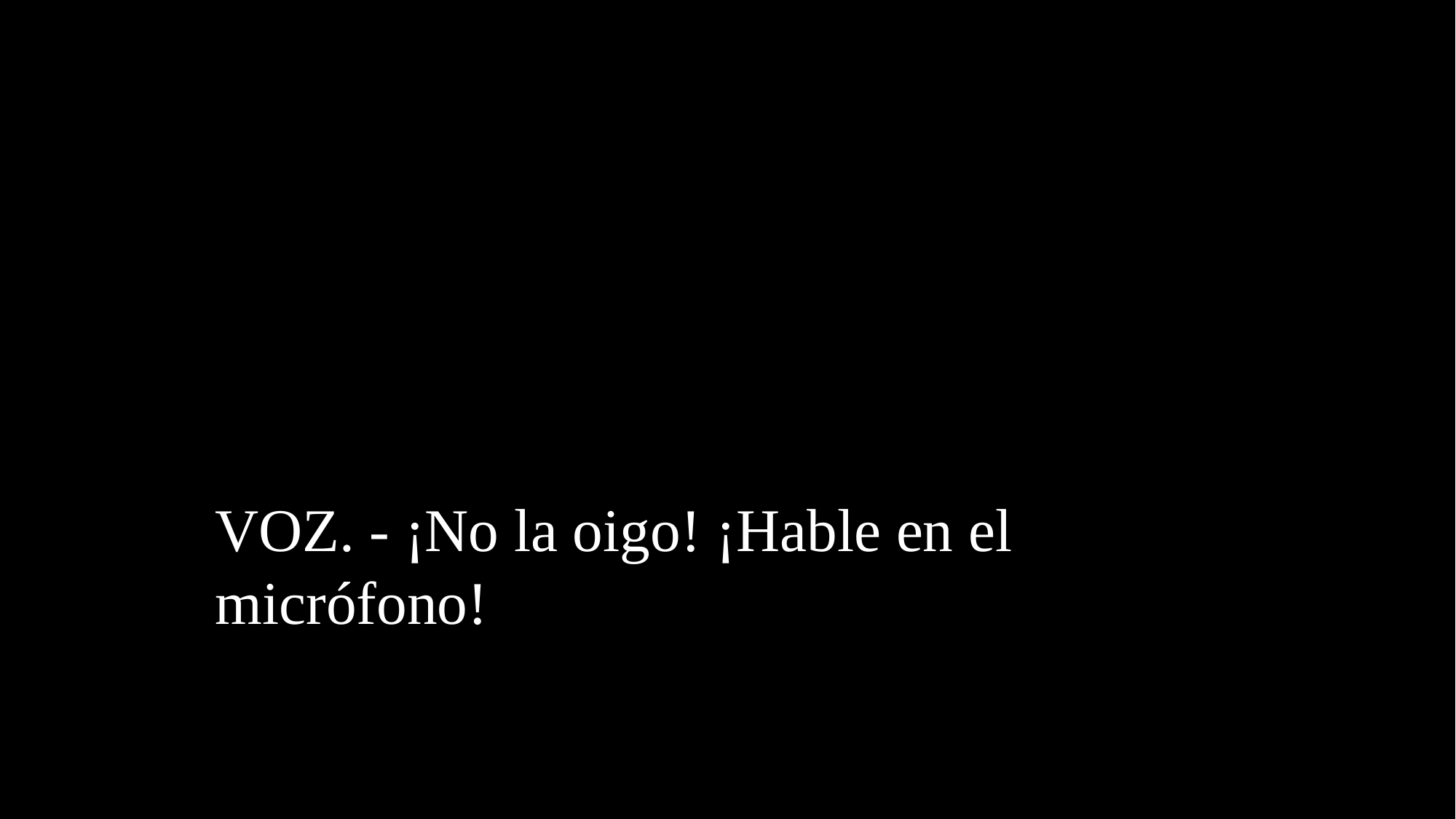

VOZ. - ¡No la oigo! ¡Hable en el micrófono!

声: あなたの声が聞こえません！マイクに向かって話してください！